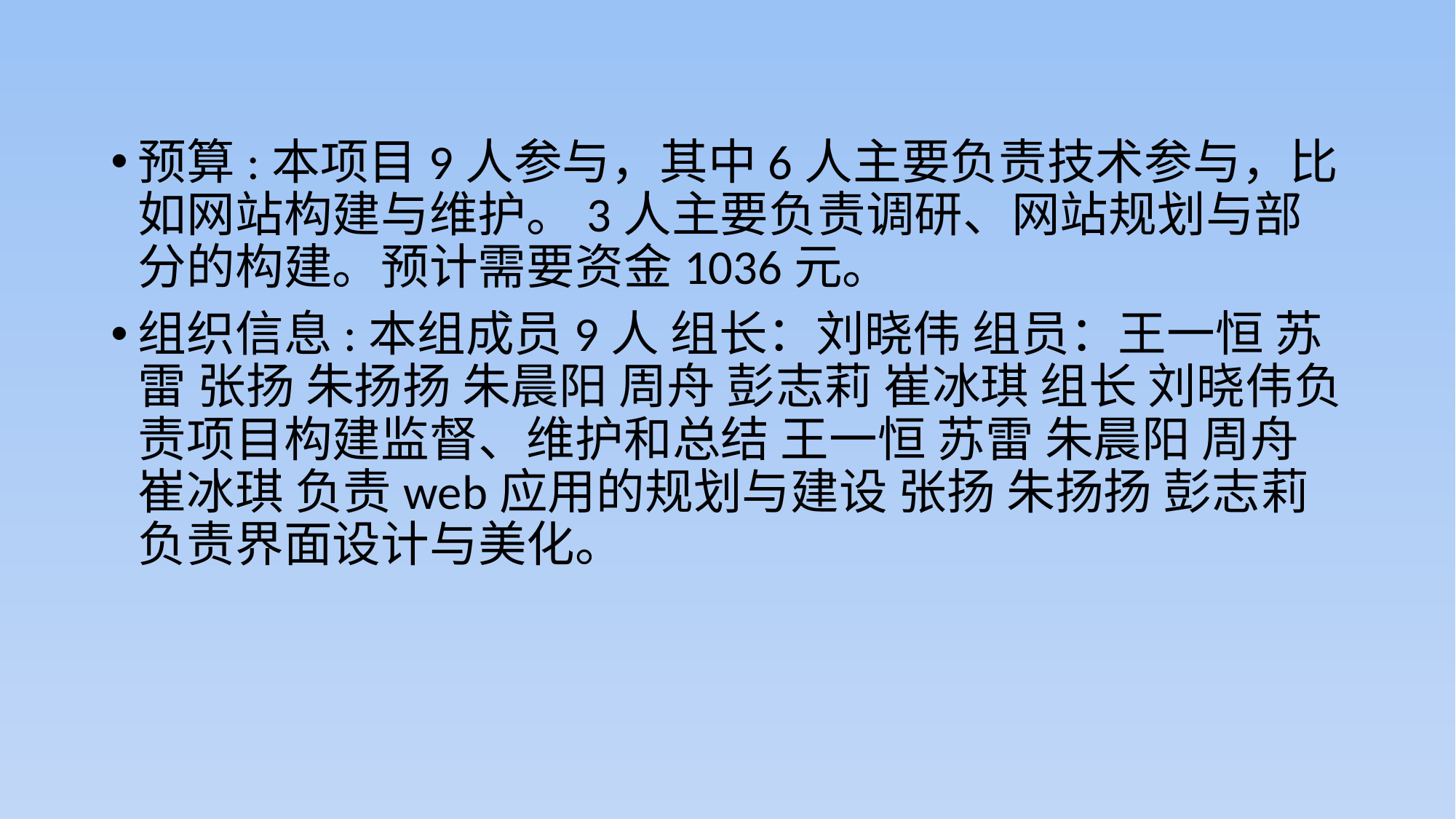

预算:本项目9人参与，其中6人主要负责技术参与，比如网站构建与维护。3人主要负责调研、网站规划与部分的构建。预计需要资金1036元。
组织信息:本组成员9人 组长：刘晓伟 组员：王一恒 苏雷 张扬 朱扬扬 朱晨阳 周舟 彭志莉 崔冰琪 组长 刘晓伟负责项目构建监督、维护和总结 王一恒 苏雷 朱晨阳 周舟 崔冰琪 负责web应用的规划与建设 张扬 朱扬扬 彭志莉 负责界面设计与美化。